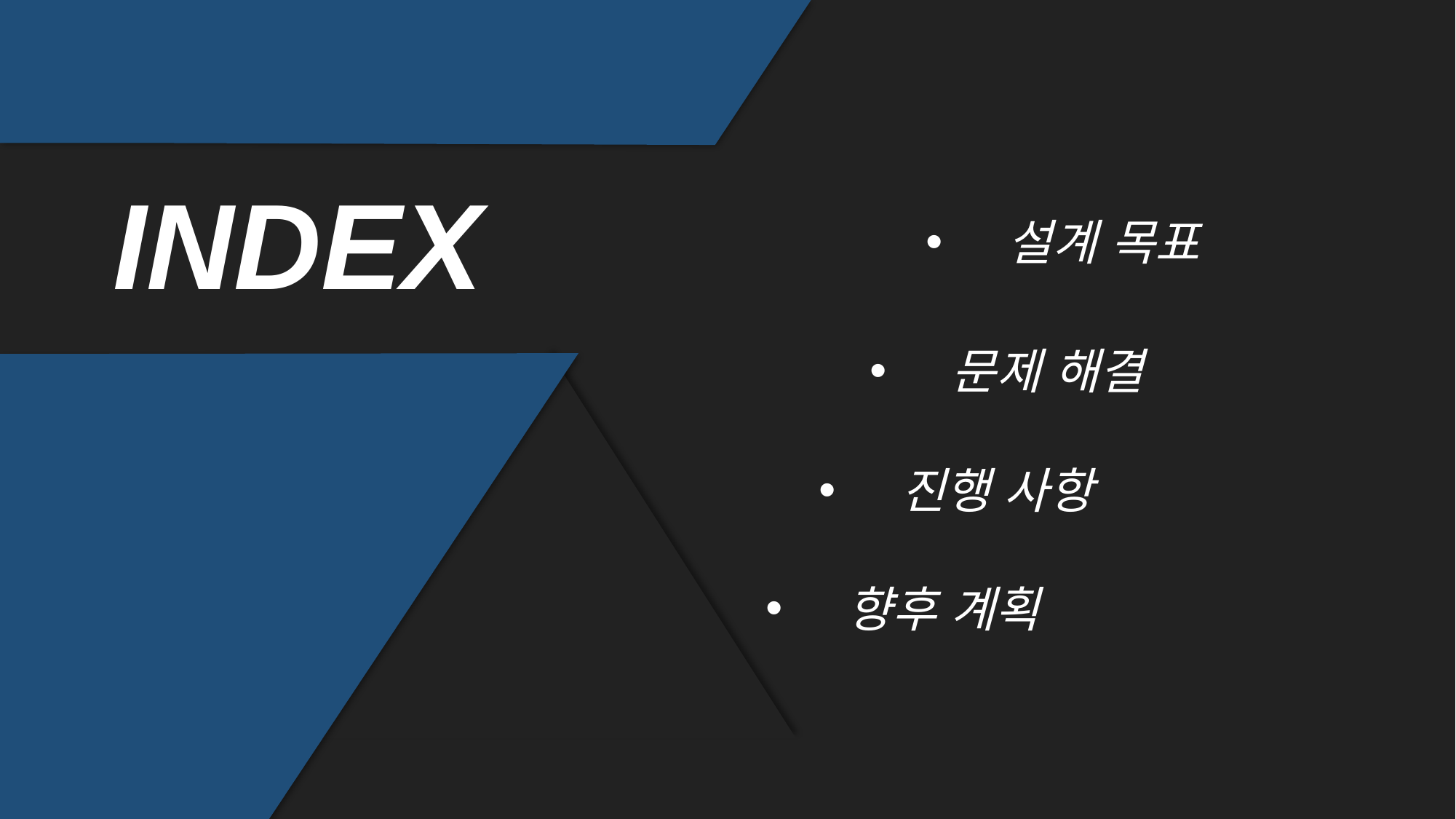

INDEX
설계 목표

문제 해결

진행 사항
향후 계획